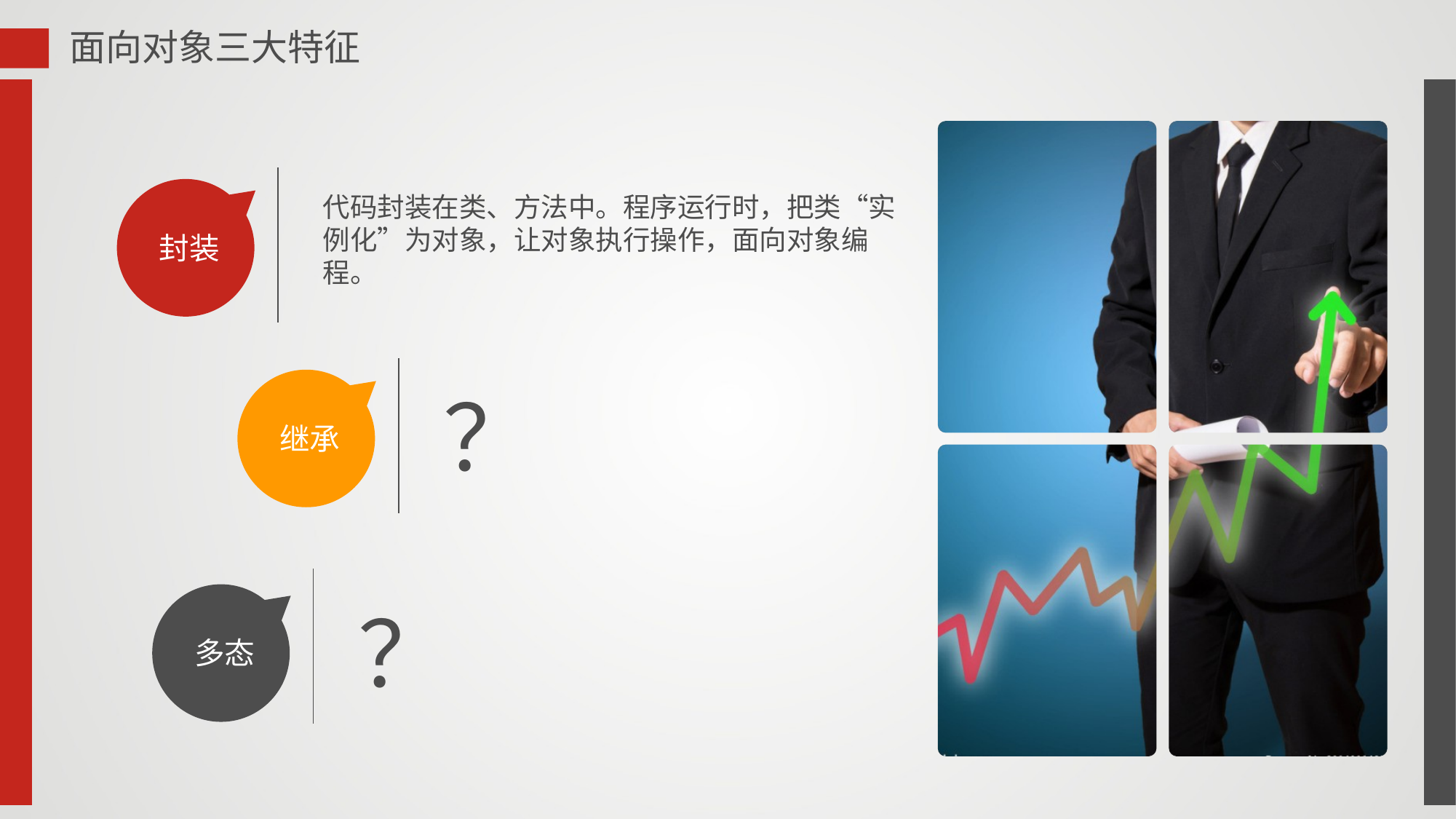

面向对象三大特征

代码封装在类、方法中。程序运行时，把类“实例化”为对象，让对象执行操作，面向对象编程。
封装

？
继承

？
多态